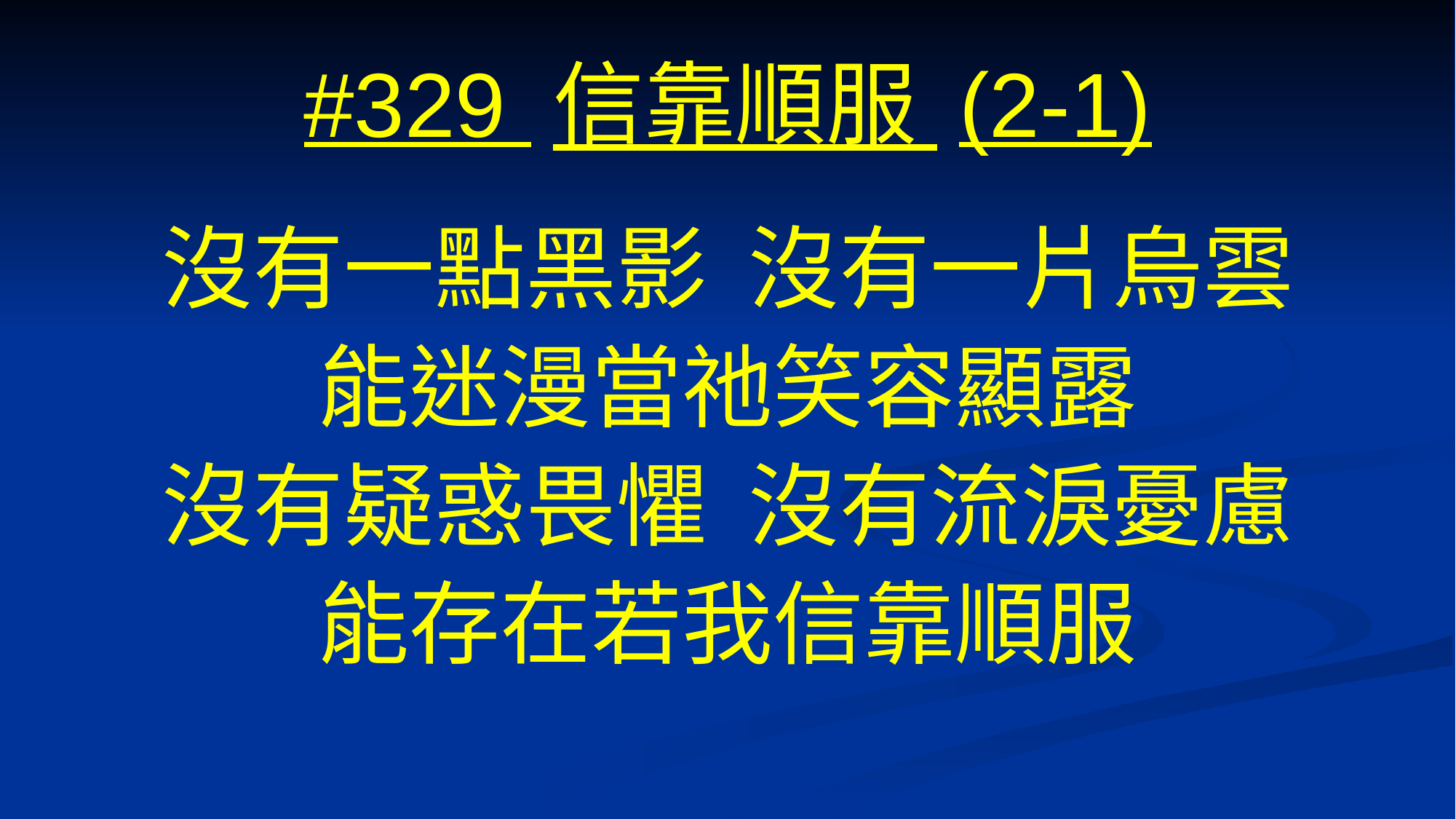

# #329 信靠順服 (2-1)
沒有一點黑影  沒有一片烏雲
能迷漫當祂笑容顯露
沒有疑惑畏懼  沒有流淚憂慮
能存在若我信靠順服